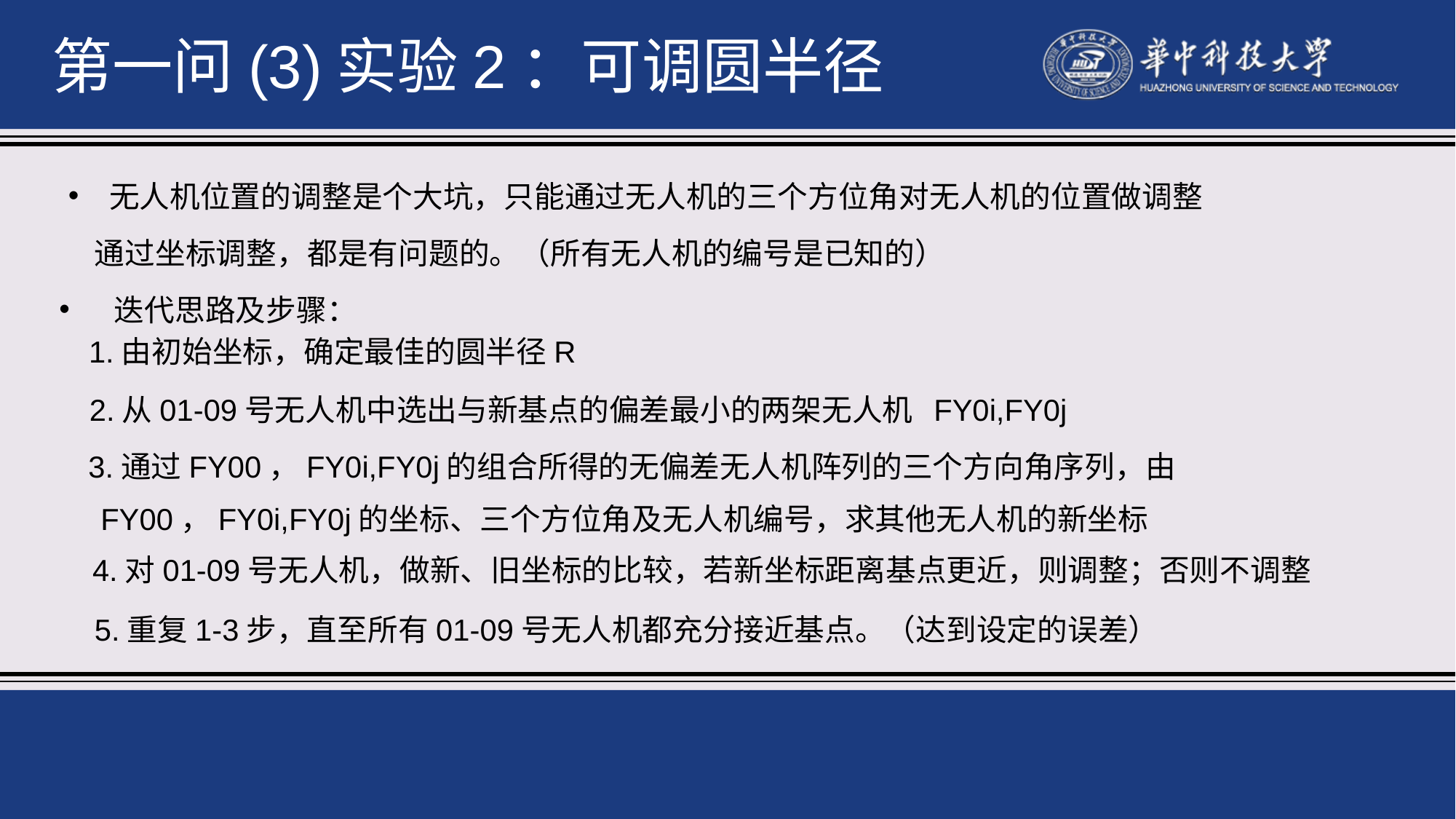

第一问(3)实验2：可调圆半径
无人机位置的调整是个大坑，只能通过无人机的三个方位角对无人机的位置做调整
   通过坐标调整，都是有问题的。（所有无人机的编号是已知的）
 迭代思路及步骤：
   1.由初始坐标，确定最佳的圆半径R

   2.从01-09号无人机中选出与新基点的偏差最小的两架无人机  FY0i,FY0j
   3.通过FY00，FY0i,FY0j的组合所得的无偏差无人机阵列的三个方向角序列，由
    FY00，FY0i,FY0j的坐标、三个方位角及无人机编号，求其他无人机的新坐标
   4.对01-09号无人机，做新、旧坐标的比较，若新坐标距离基点更近，则调整；否则不调整
   5.重复1-3步，直至所有01-09号无人机都充分接近基点。（达到设定的误差）